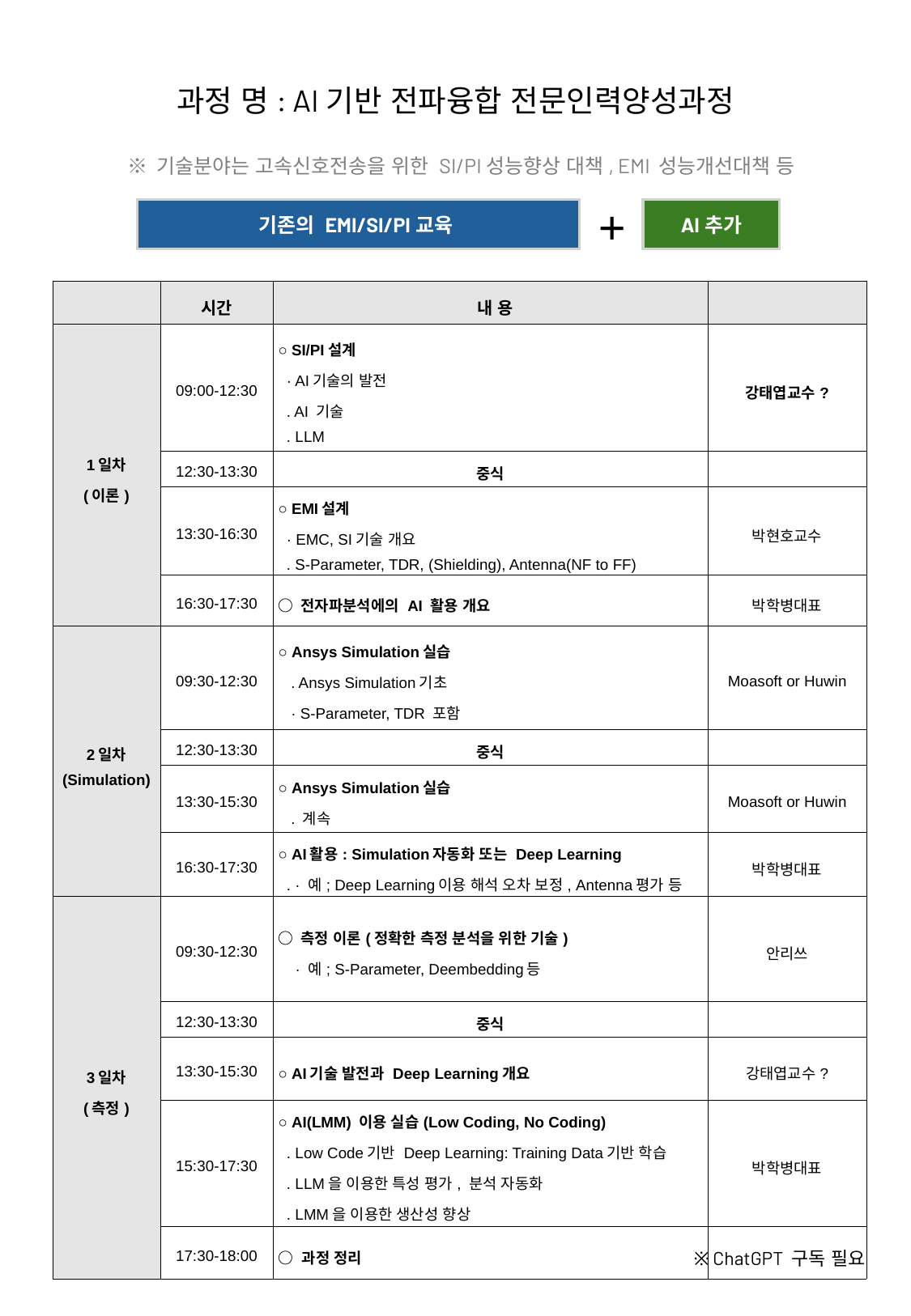

# 과정 명: AI기반 전파융합 전문인력양성과정
※ 기술분야는 고속신호전송을 위한 SI/PI성능향상 대책, EMI 성능개선대책 등
+
기존의 EMI/SI/PI교육
AI추가
|  | 시간 | 내 용 |  |
| --- | --- | --- | --- |
| 1일차 (이론) | 09:00-12:30 | ○ SI/PI설계 · AI기술의 발전 . AI 기술 . LLM | 강태엽교수? |
|  | 12:30-13:30 | 중식 |  |
|  | 13:30-16:30 | ○ EMI설계 · EMC, SI기술 개요 . S-Parameter, TDR, (Shielding), Antenna(NF to FF) | 박현호교수 |
|  | 16:30-17:30 | ○ 전자파분석에의 AI 활용 개요 | 박학병대표 |
| 2일차 (Simulation) | 09:30-12:30 | ○ Ansys Simulation실습 . Ansys Simulation기초 · S-Parameter, TDR 포함 | Moasoft or Huwin |
|  | 12:30-13:30 | 중식 |  |
|  | 13:30-15:30 | ○ Ansys Simulation실습 . 계속 | Moasoft or Huwin |
|  | 16:30-17:30 | ○ AI활용: Simulation자동화 또는 Deep Learning . · 예; Deep Learning이용 해석 오차 보정, Antenna평가 등 | 박학병대표 |
| 3일차 (측정) | 09:30-12:30 | ○ 측정 이론(정확한 측정 분석을 위한 기술) · 예; S-Parameter, Deembedding등 | 안리쓰 |
|  | 12:30-13:30 | 중식 |  |
|  | 13:30-15:30 | ○ AI기술 발전과 Deep Learning개요 | 강태엽교수? |
|  | 15:30-17:30 | ○ AI(LMM) 이용 실습(Low Coding, No Coding) . Low Code기반 Deep Learning: Training Data기반 학습 . LLM을 이용한 특성 평가, 분석 자동화 . LMM을 이용한 생산성 향상 | 박학병대표 |
|  | 17:30-18:00 | ○ 과정 정리 |  |
※ ChatGPT 구독 필요